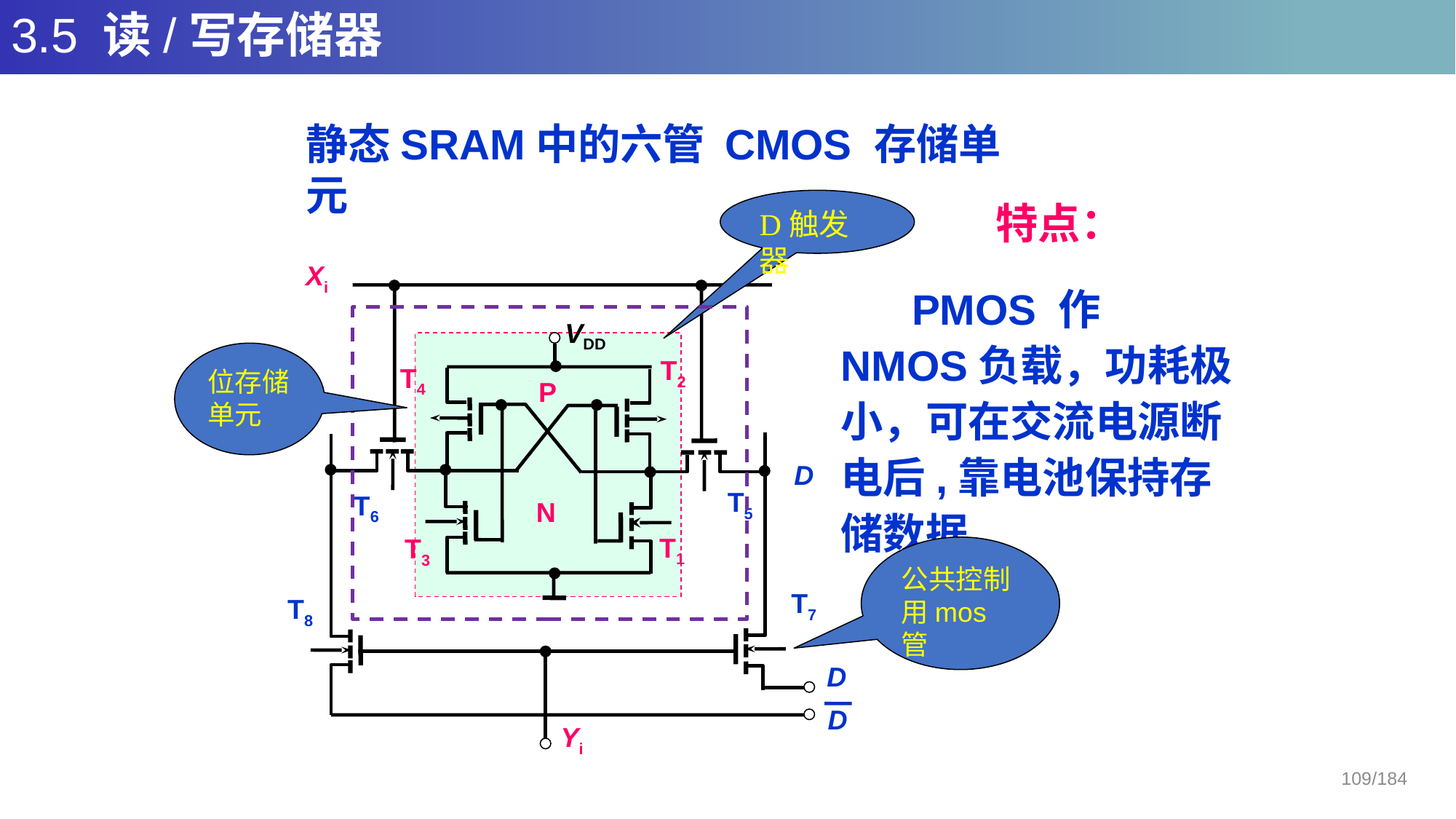

# 3.5 读/写存储器
静态SRAM中的六管 CMOS 存储单元
D触发器
特点：
Xi

VDD

T2
T4

D

T5
T6

T1
T3

T7
T8

D

D

Yi

      PMOS 作 NMOS负载，功耗极小，可在交流电源断电后,靠电池保持存储数据.

位存储单元
P
N
公共控制
用mos管
109/184